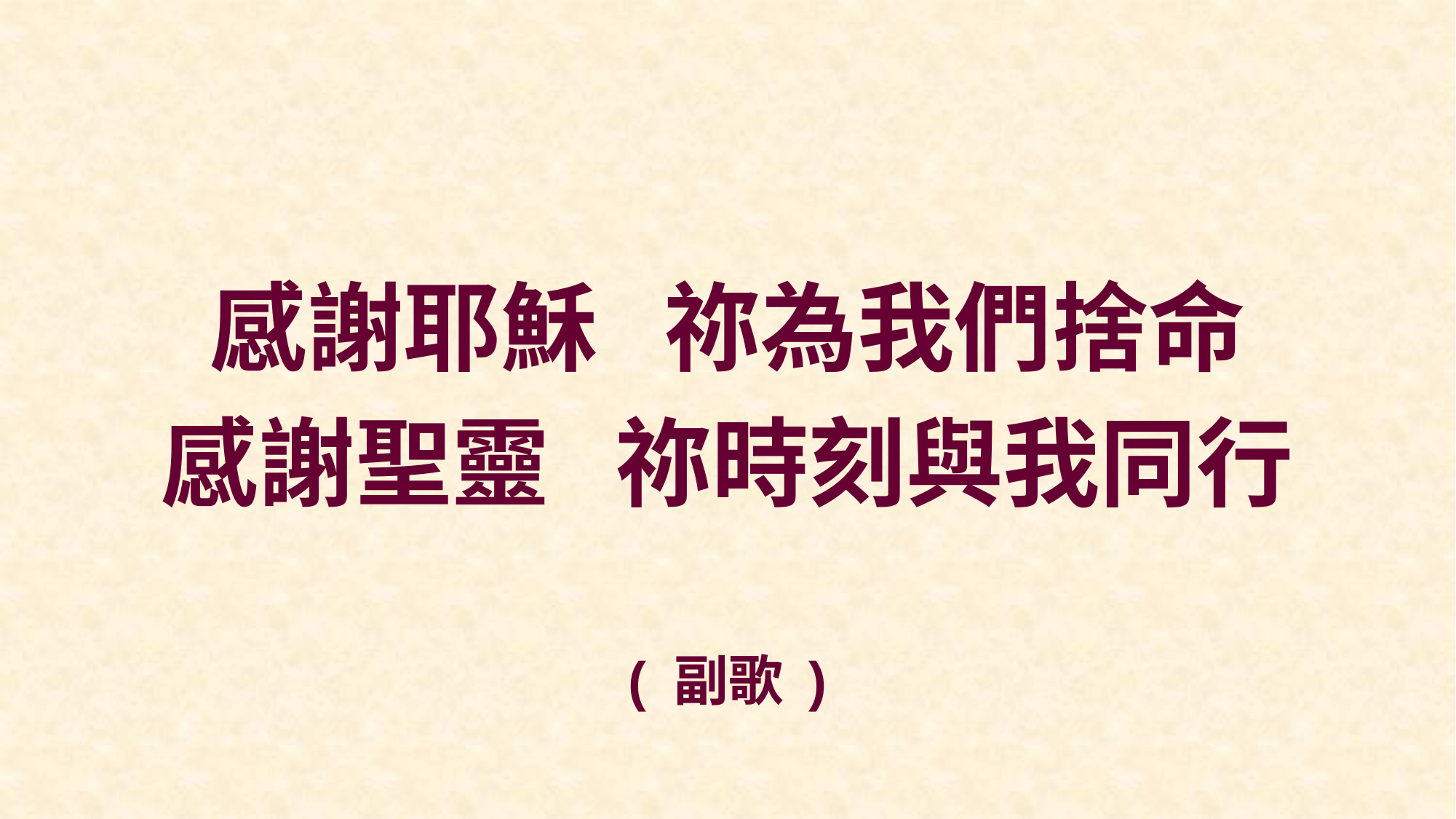

感謝耶穌   祢為我們捨命
感謝聖靈   祢時刻與我同行
( 副歌 )